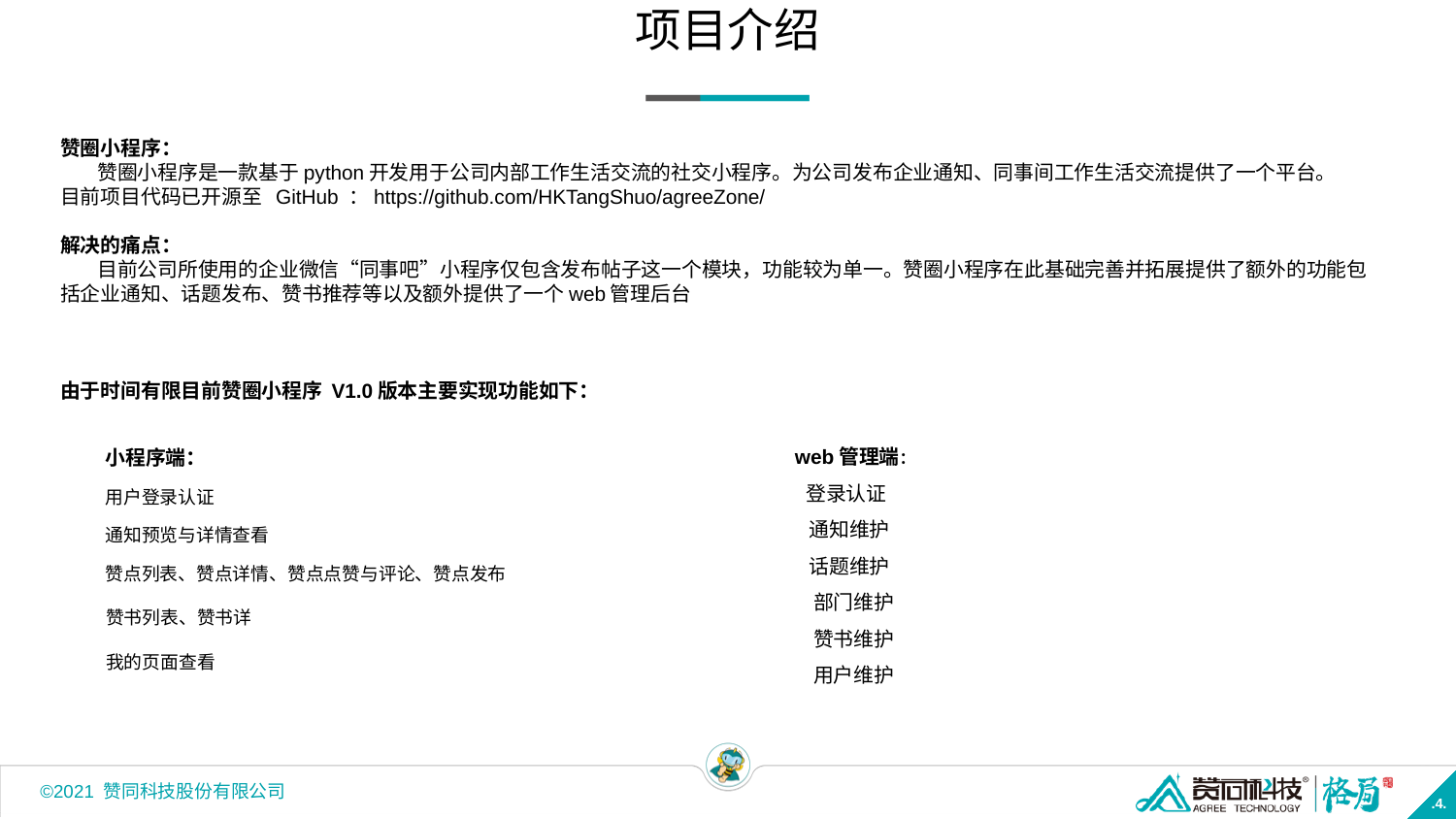

# 项目介绍
赞圈小程序：
       赞圈小程序是一款基于python开发用于公司内部工作生活交流的社交小程序。为公司发布企业通知、同事间工作生活交流提供了一个平台。
目前项目代码已开源至  GitHub ：https://github.com/HKTangShuo/agreeZone/

解决的痛点：
       目前公司所使用的企业微信“同事吧”小程序仅包含发布帖子这一个模块，功能较为单一。赞圈小程序在此基础完善并拓展提供了额外的功能包括企业通知、话题发布、赞书推荐等以及额外提供了一个web管理后台

由于时间有限目前赞圈小程序 V1.0版本主要实现功能如下：
小程序端：
用户登录认证
通知预览与详情查看
赞点列表、赞点详情、赞点点赞与评论、赞点发布
         赞书列表、赞书详
         我的页面查看

web管理端：
  登录认证
  通知维护
  话题维护
   部门维护
   赞书维护
   用户维护